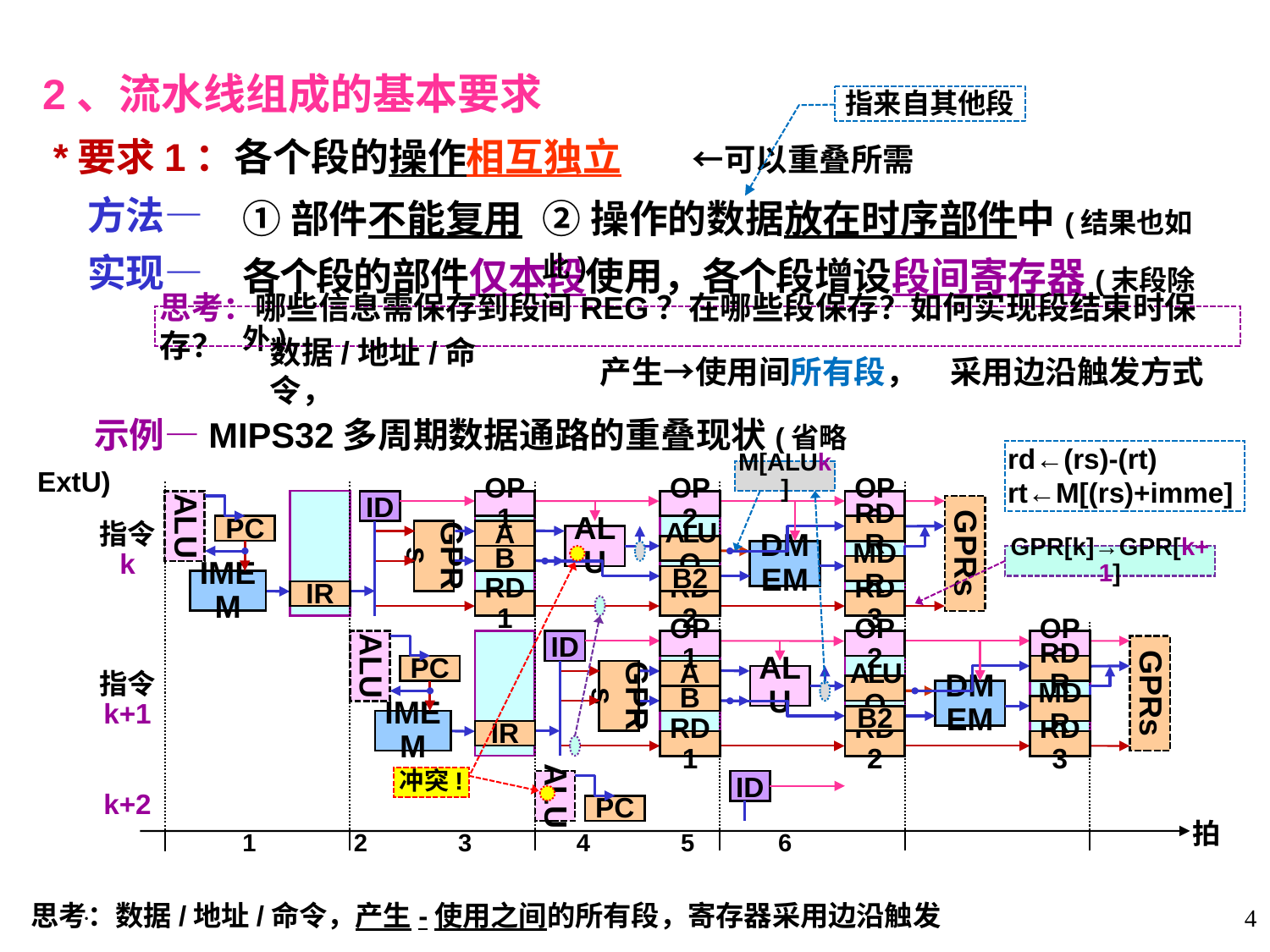

2、流水线组成的基本要求
指来自其他段
 *要求1：各个段的操作相互独立        ←可以重叠所需
    方法—
    实现—
①部件不能复用
各个段的部件仅本段使用，各个段增设段间寄存器(末段除外)
②操作的数据放在时序部件中(结果也如此)
思考：哪些信息需保存到段间REG？在哪些段保存？如何实现段结束时保存？
数据/地址/命令，
产生→使用间所有段，
采用边沿触发方式
      示例—MIPS32多周期数据通路的重叠现状(省略ExtU)
rd←(rs)-(rt)
rt←M[(rs)+imme]
M[ALUk]

ALU
ID
GPRs
指令
k
PC
GPRs
A
ALU
ALUO
DMEM
B
IMEM
IR
ALU
ID
GPRs
PC
GPRs
A
指令
k+1
ALU
ALUO
DMEM
B
IMEM
IR
ALU
ID
k+2
PC
拍
1              2             3               4             5            6

OP1
OP2
OP3
RDR
MDR
B2
RD1
RD2
RD3
OP1
OP2
OP3
RDR
MDR
B2
RD1
RD2
RD3

冲突!

GPR[k]→GPR[k+1]

思考：数据/地址/命令，产生-使用之间的所有段，寄存器采用边沿触发
·
4